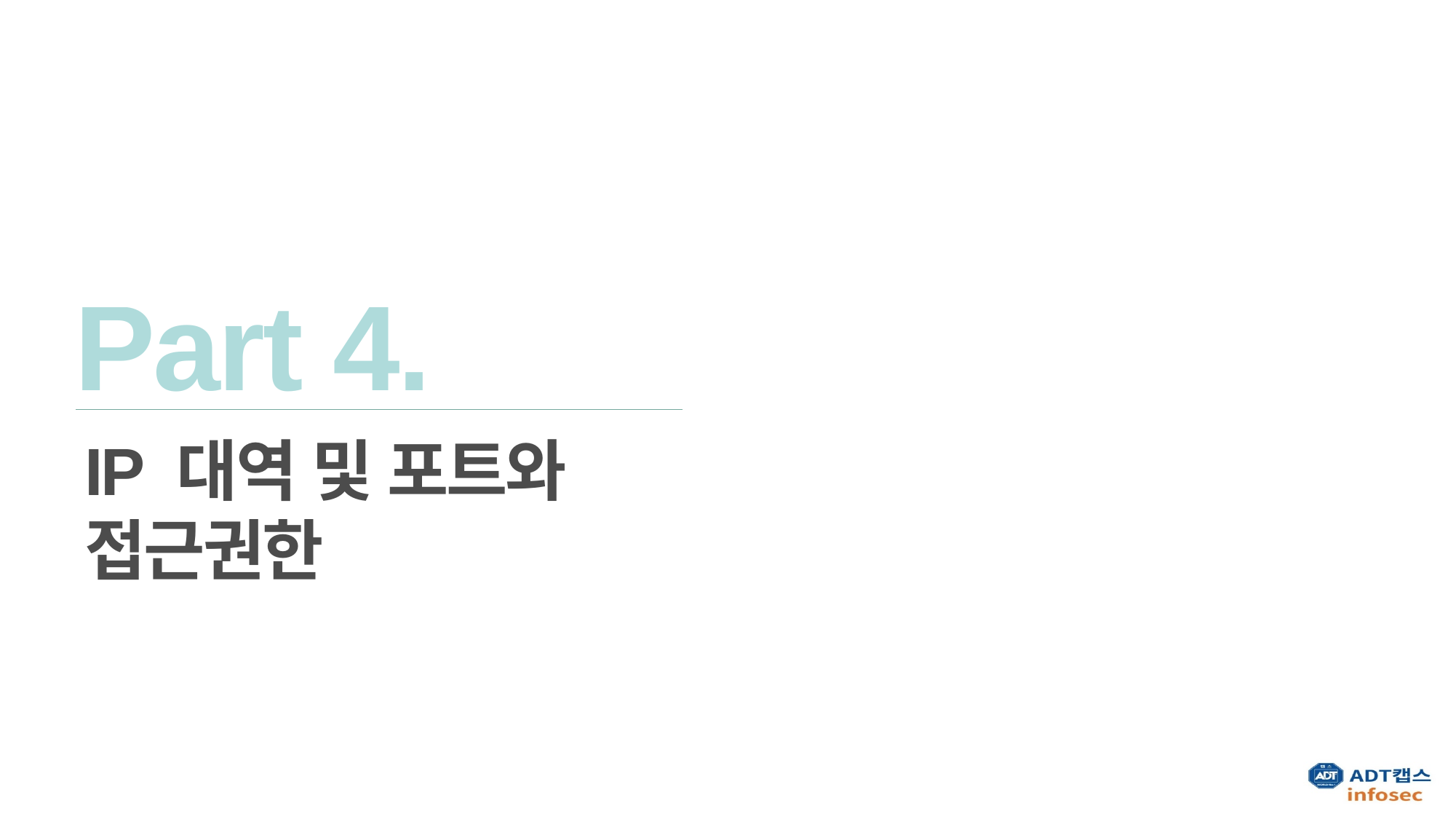

Part 4.
IP 대역 및 포트와
접근권한